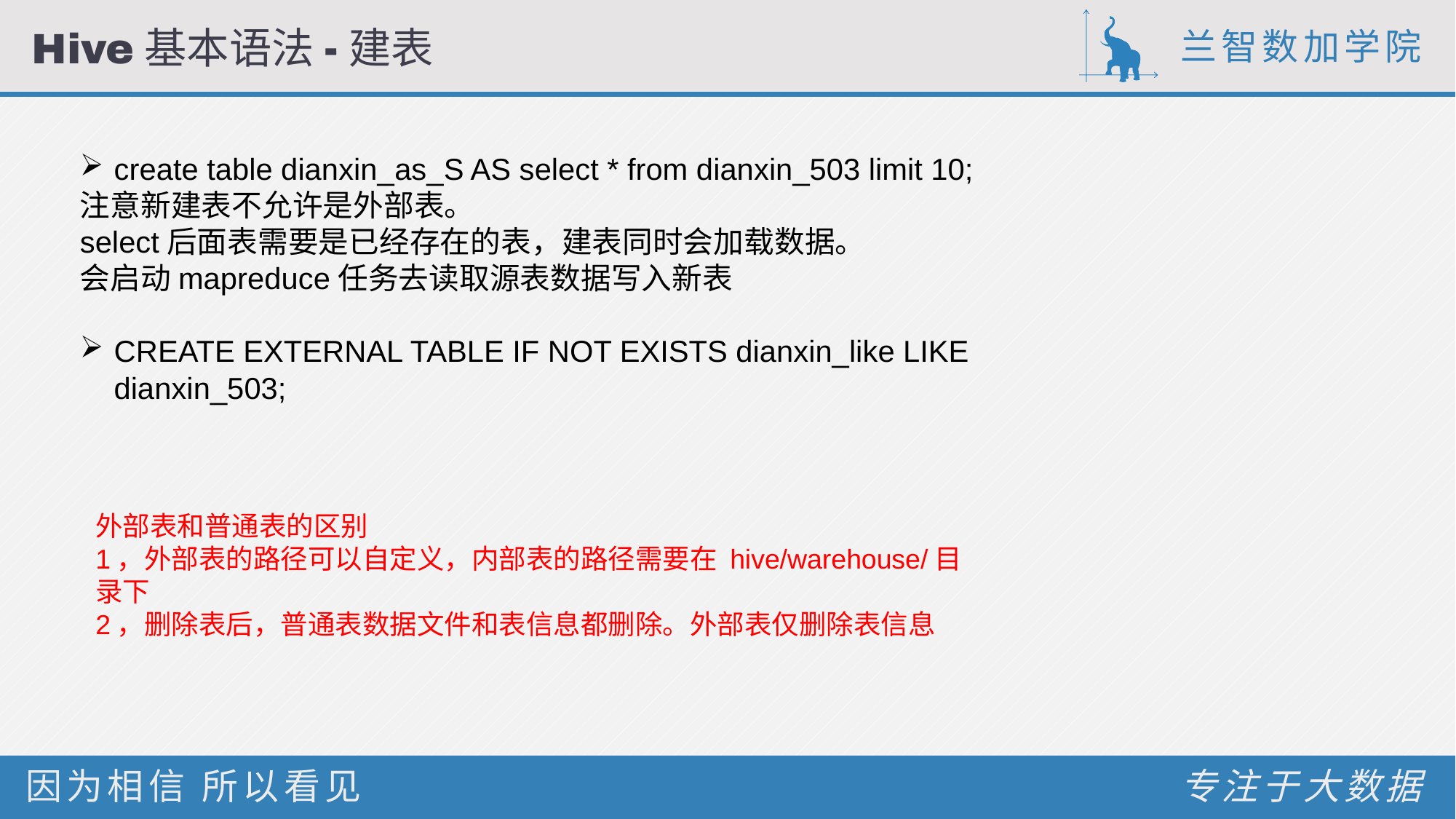

# Hive基本语法-建表
create table dianxin_as_S AS select * from dianxin_503 limit 10;
注意新建表不允许是外部表。
select后面表需要是已经存在的表，建表同时会加载数据。
会启动mapreduce任务去读取源表数据写入新表

CREATE EXTERNAL TABLE IF NOT EXISTS dianxin_like LIKE dianxin_503;

外部表和普通表的区别
1，外部表的路径可以自定义，内部表的路径需要在 hive/warehouse/目录下
2，删除表后，普通表数据文件和表信息都删除。外部表仅删除表信息